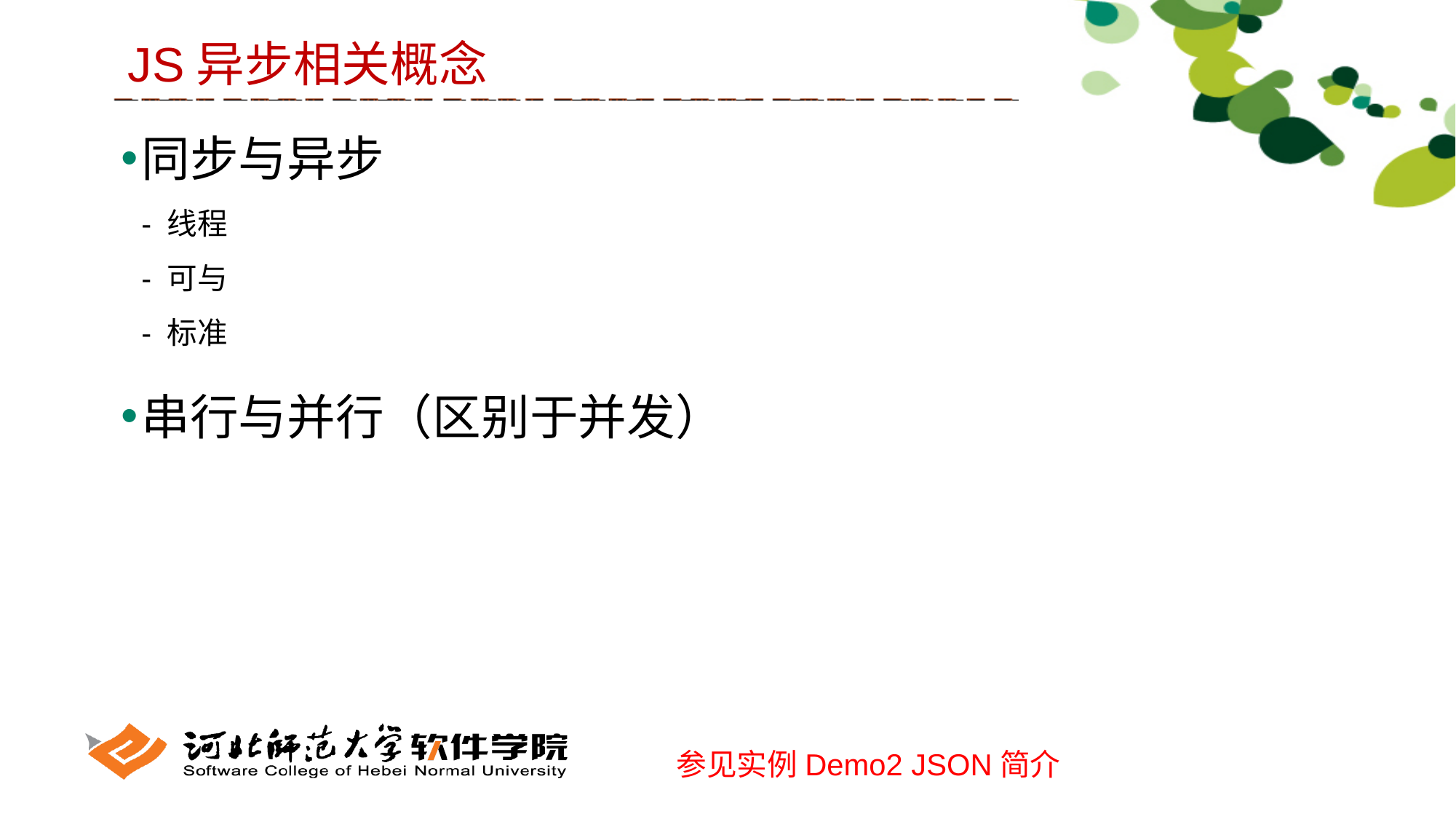

JS异步相关概念
同步与异步
- 线程
- 可与
- 标准
串行与并行（区别于并发）
参见实例Demo2 JSON简介